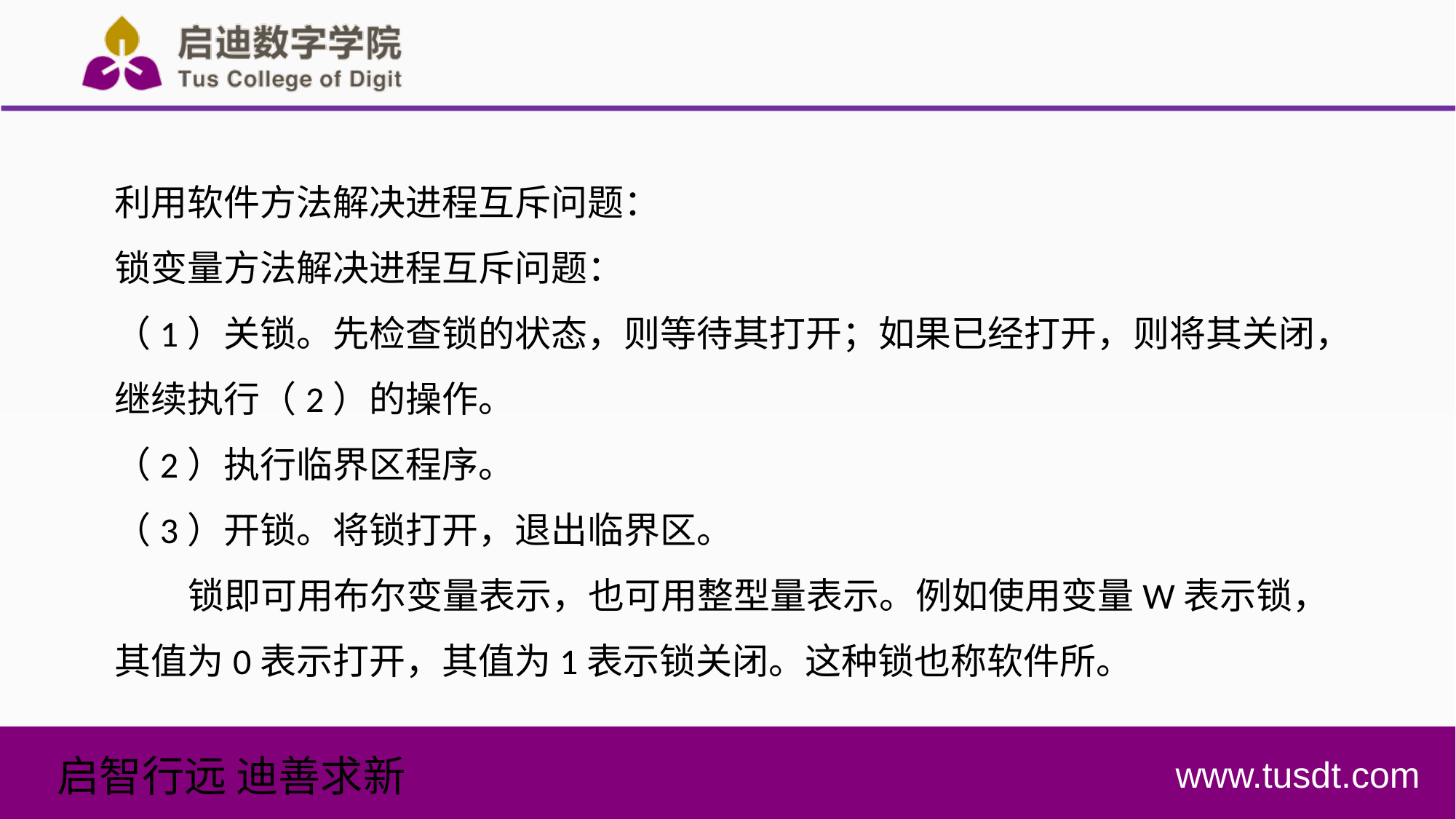

利用软件方法解决进程互斥问题：
锁变量方法解决进程互斥问题：
（1）关锁。先检查锁的状态，则等待其打开；如果已经打开，则将其关闭，继续执行（2）的操作。
（2）执行临界区程序。
（3）开锁。将锁打开，退出临界区。
锁即可用布尔变量表示，也可用整型量表示。例如使用变量W表示锁，其值为0表示打开，其值为1表示锁关闭。这种锁也称软件所。